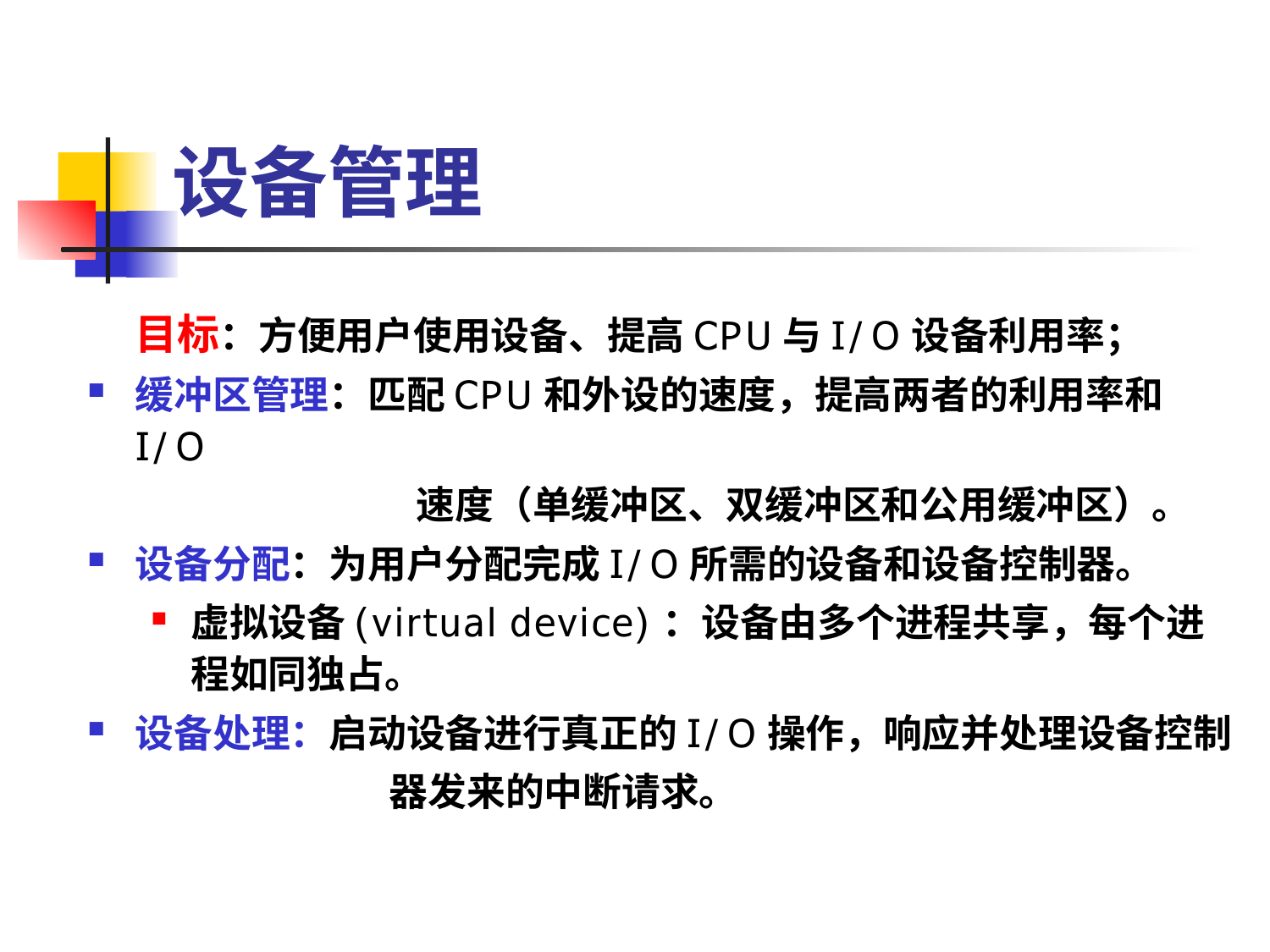

# 设备管理
	目标：方便用户使用设备、提高CPU与I/O设备利用率；
缓冲区管理：匹配CPU和外设的速度，提高两者的利用率和I/O
			  速度（单缓冲区、双缓冲区和公用缓冲区）。
设备分配：为用户分配完成I/O所需的设备和设备控制器。
虚拟设备(virtual device)：设备由多个进程共享，每个进程如同独占。
设备处理：启动设备进行真正的I/O操作，响应并处理设备控制
			器发来的中断请求。